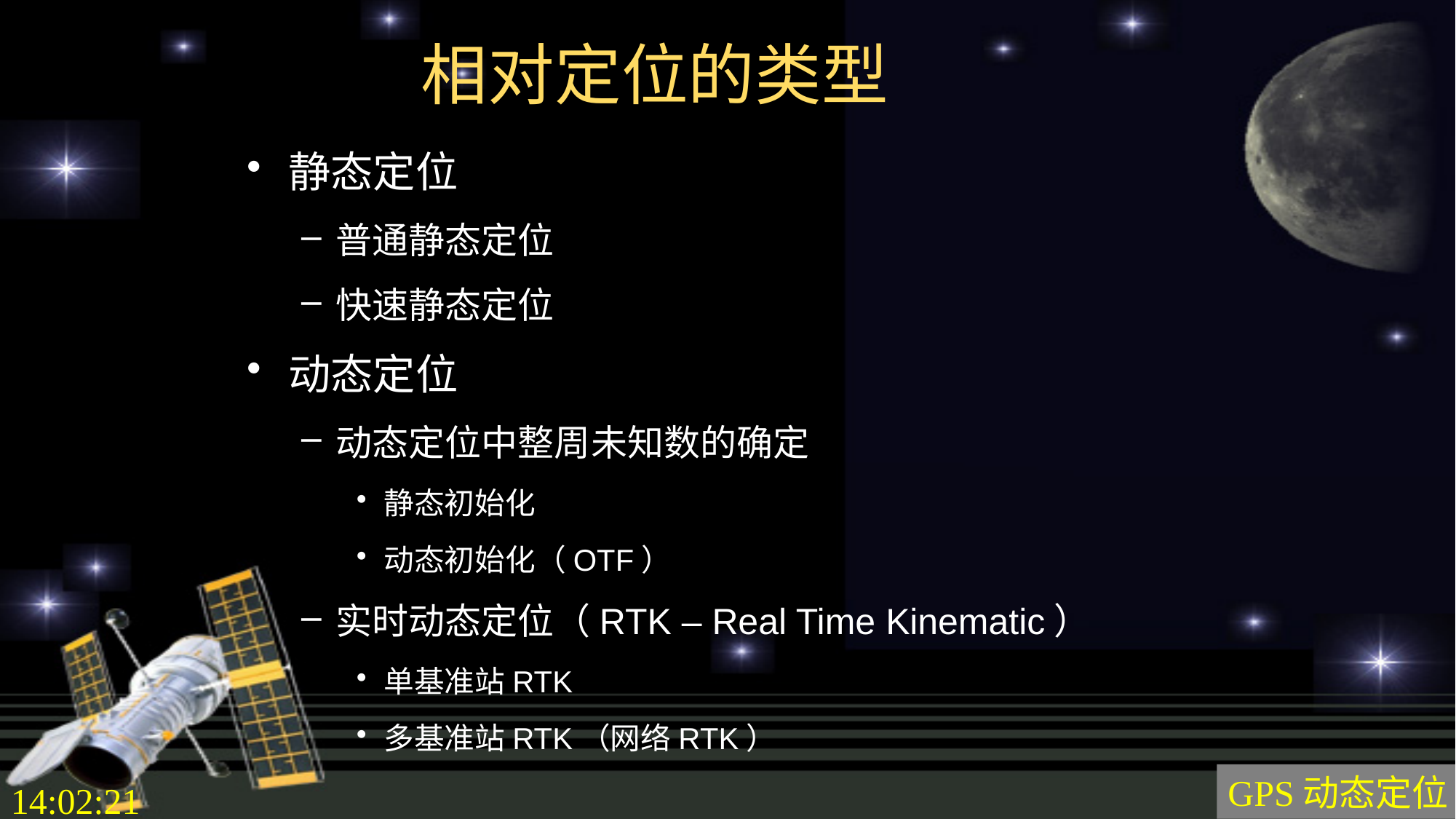

# 相对定位的类型
静态定位
普通静态定位
快速静态定位
动态定位
动态定位中整周未知数的确定
静态初始化
动态初始化（OTF）
实时动态定位（RTK – Real Time Kinematic）
单基准站RTK
多基准站RTK（网络RTK）
GPS动态定位